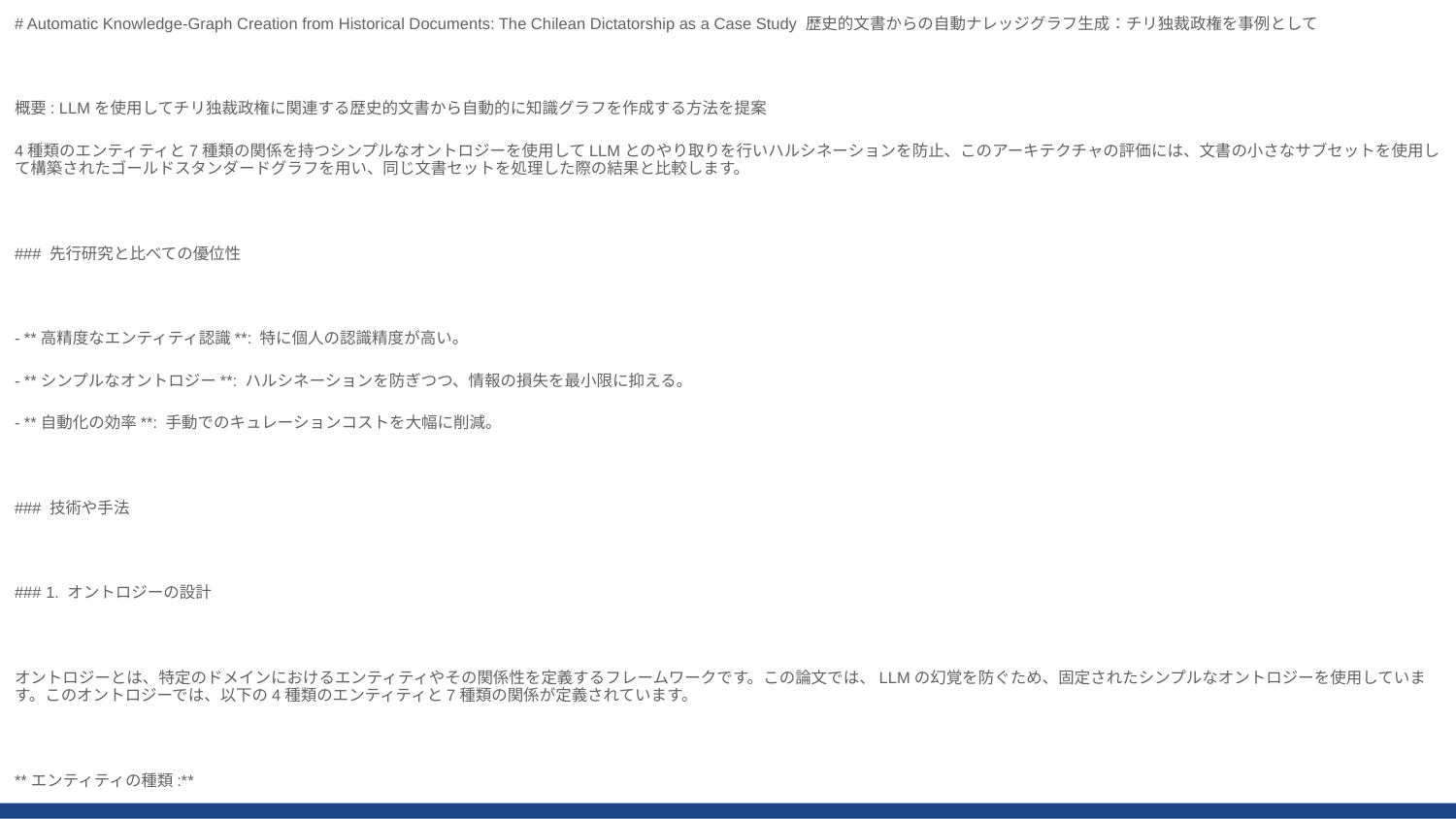

# Automatic Knowledge-Graph Creation from Historical Documents: The Chilean Dictatorship as a Case Study 歴史的文書からの自動ナレッジグラフ生成：チリ独裁政権を事例として

概要: LLMを使用してチリ独裁政権に関連する歴史的文書から自動的に知識グラフを作成する方法を提案
4種類のエンティティと7種類の関係を持つシンプルなオントロジーを使用してLLMとのやり取りを行いハルシネーションを防止、このアーキテクチャの評価には、文書の小さなサブセットを使用して構築されたゴールドスタンダードグラフを用い、同じ文書セットを処理した際の結果と比較します。

### 先行研究と比べての優位性

- **高精度なエンティティ認識**: 特に個人の認識精度が高い。
- **シンプルなオントロジー**: ハルシネーションを防ぎつつ、情報の損失を最小限に抑える。
- **自動化の効率**: 手動でのキュレーションコストを大幅に削減。

### 技術や手法

### 1. オントロジーの設計

オントロジーとは、特定のドメインにおけるエンティティやその関係性を定義するフレームワークです。この論文では、LLMの幻覚を防ぐため、固定されたシンプルなオントロジーを使用しています。このオントロジーでは、以下の4種類のエンティティと7種類の関係が定義されています。

**エンティティの種類:**

- **Event（イベント）**: 特定の日付に発生した出来事。例: 抑留、抗議活動など。
- **Individual（個人）**: 文書に登場する特定の個人。例: 弁護士、活動家など。
- **Location（場所）**: 物理的な場所や地理的な地点。例: 町、建物など。
- **Organization（組織）**: 特定の組織や団体。例: 警察、政府機関など。

**関係の種類:**

- **IndividualIsRelatedToOrganization**: 個人が組織に関連していることを示す関係。
- **IndividualIsRelatedToEvent**: 個人が特定のイベントに関連していることを示す関係。
- **OrganizationWasPresentAtLocation**: 組織が特定の場所に存在していたことを示す関係。
- **OrganizationIsPartOfOrganization**: 組織が他の組織の一部であることを示す関係。
- **OrganizationIsRelatedToEvent**: 組織が特定のイベントに関連していることを示す関係。
- **EventOccursAtLocation**: イベントが特定の場所で発生したことを示す関係。
- **LocationIsContainedInLocation**: ある場所が別の場所に含まれていることを示す関係。

このように定義されたオントロジーは、LLMがエンティティや関係を抽出する際の枠組みを提供し、正確な情報を確保するために使用されます。

### 2. LLMによるエンティティと関係の抽出

次に、LLM（本論文ではGPT APIを使用）を用いて、文書からエンティティと関係を抽出します。このプロセスは、以下のように構成されています。

- **エンティティの抽出**: 例えば、個人に関するエンティティを抽出する場合、LLMに「チリの独裁政権に関する文書から、登場するすべての個人を識別し、その情報を構造化されたオブジェクトとして提供するように」というプロンプトを送信します。LLMは、このプロンプトに従って文書を分析し、個人名、役割、関連する文書の参照情報などを含むJSONオブジェクトを生成します。
- **関係の抽出**: 抽出されたエンティティ同士の関係を抽出するために、特定のエンティティ間の関係を探すプロンプトをLLMに送信します。例えば、個人と組織の関係を抽出する場合、個人と組織のリストを提供し、それらの間にどのような関係が存在するかを特定するようにLLMに指示します。結果として、関係のタイプ（例: "affected by"）、関係に関連するエンティティのID、および関係の要約を含むJSONオブジェクトが生成されます。

### 3. エンティティの解決（Entity Resolution）

エンティティ解決とは、同一または類似のエンティティを統合するプロセスです。LLMを用いて、以下の基準に基づいてエンティティ解決が行われます。

- **名前の一致**: 同じ名前、または名前の一部が一致するエンティティは同一と見なされます。この際、より情報量の多い名前が保持されます。
- **重複した関係の削除**: 同じタイプの関係が同じエンティティ間で複数存在する場合、それらは重複と見なされ、1つに統合されます。

### 4. グラフの後処理

エンティティ解決後のナレッジグラフには、冗長な情報や誤った関係が残る場合があります。これを解消するために、グラフの後処理を行います。具体的には、以下のルールに基づいて冗長なエッジを削除します。

- **トランジティブ関係の簡略化**: 例えば、ある組織O1が組織O2の一部であり、さらにO2が組織O3の一部である場合、O1がO3の一部であるという関係は冗長と見なされ、削除されます。
- **イベントと場所の関係**: イベントが特定の場所で発生し、その場所が他の場所に含まれている場合、冗長な場所の関係は削除されます。

### ゴールドスタンダードグラフの作成方法

ゴールドスタンダードグラフは、手動でキュレーションされたデータセットを使用して作成されます。具体的には、以下の手順が含まれます：

1. **データ収集**: 歴史的文書や信頼性の高い情報源からデータを収集。
2. **エンティティと関係の手動アノテーション**: 専門家がエンティティと関係を手動でアノテーション。
3. **グラフの構築**: アノテーションされたデータを基に知識グラフを構築。
4. **検証と評価**: グラフの精度と完全性を検証し、必要に応じて修正。

### 使用用途

- **歴史的文書の分析**: チリ独裁政権に関する人権侵害の記録を統合し、研究者が効率的に情報を取得できるようにする。
- **人文学と社会科学の研究支援**: 分散した情報を統合し、より包括的な分析を可能にする。

### 次に読むべき論文

- Christophe Debruyne et al. "Creating a knowledge graph for Ireland's lost history: Knowledge engineering and curation in the beyond 2022 project." ACM Journal on Computing and Cultural Heritage (2022)
- John Dagdelen et al. "Structured information extraction from scientific text with large language models." Nature Communications (2024)